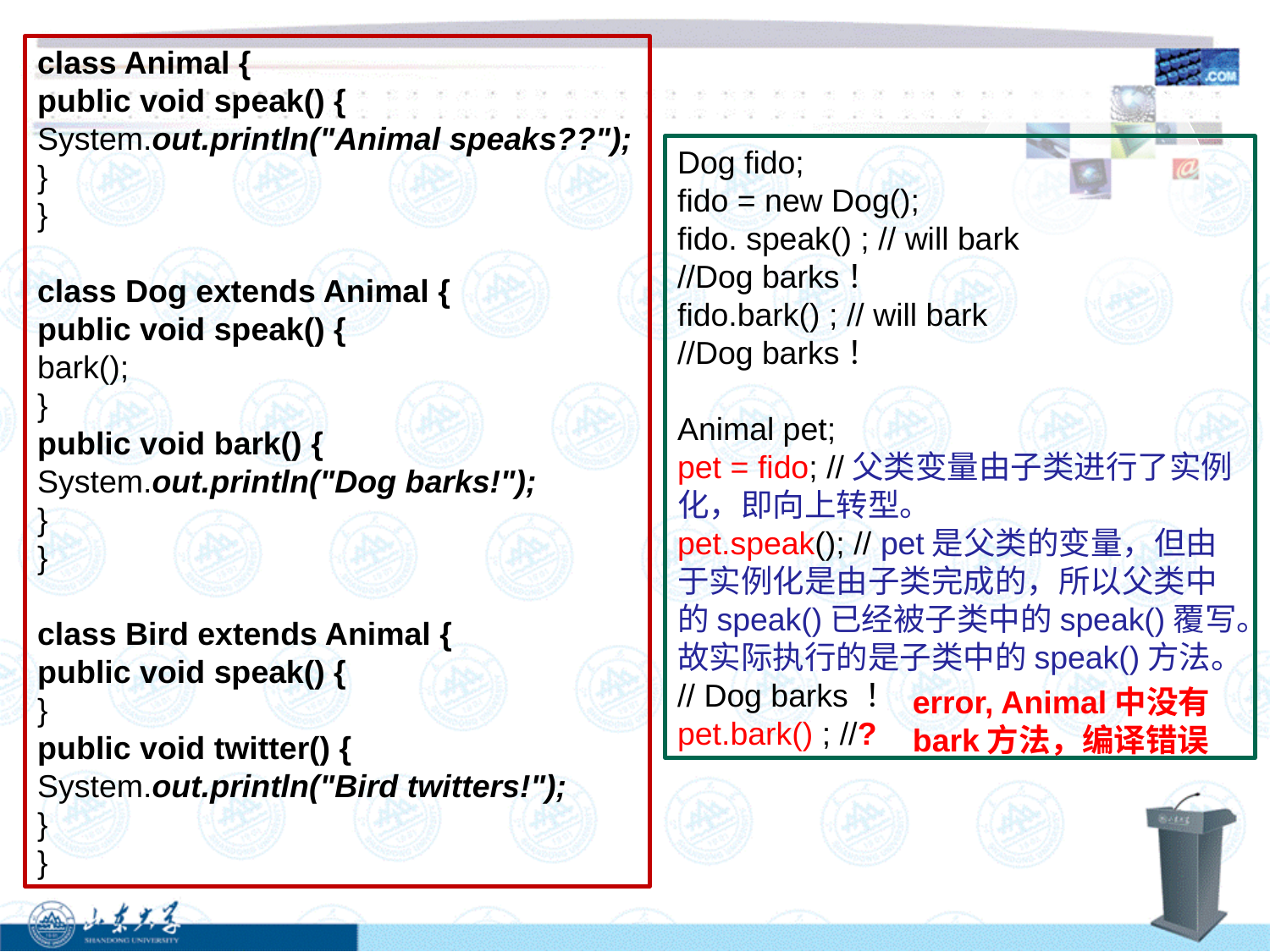

class Animal {
public void speak() {
System.out.println("Animal speaks??");
}
}

class Dog extends Animal {
public void speak() {
bark();
}
public void bark() {
System.out.println("Dog barks!");
}
}

class Bird extends Animal {
public void speak() {
}
public void twitter() {
System.out.println("Bird twitters!");
}
}
Dog fido;
fido = new Dog();
fido. speak() ; // will bark
//Dog barks！
fido.bark() ; // will bark
//Dog barks！

Animal pet;
pet = fido; //父类变量由子类进行了实例化，即向上转型。
pet.speak(); // pet是父类的变量，但由于实例化是由子类完成的，所以父类中的speak()已经被子类中的speak()覆写。故实际执行的是子类中的speak()方法。
// Dog barks ！
pet.bark() ; //?
error, Animal中没有bark方法，编译错误